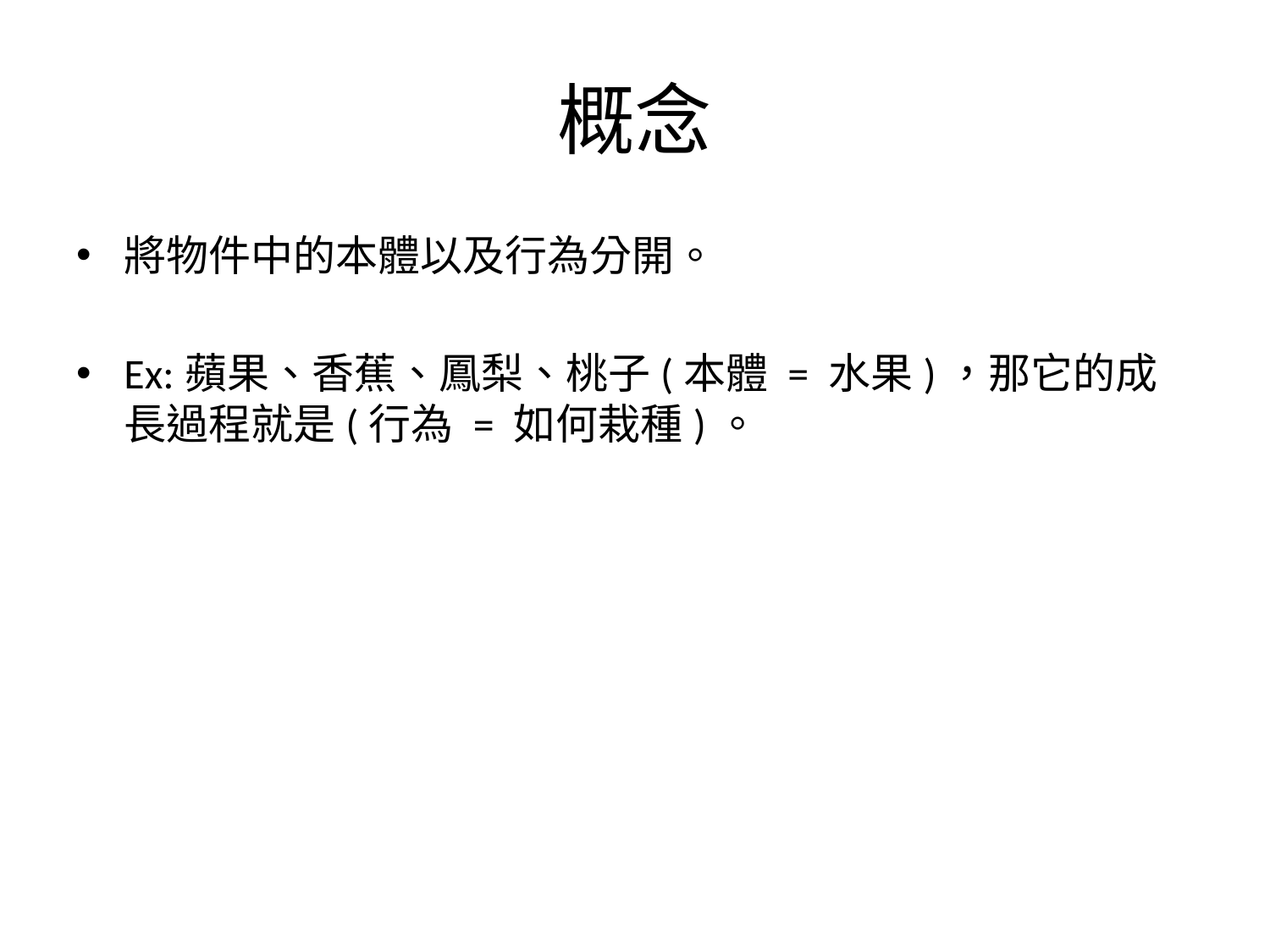

# 概念
將物件中的本體以及行為分開。

Ex:蘋果、香蕉、鳳梨、桃子(本體 = 水果)，那它的成長過程就是(行為 = 如何栽種)。